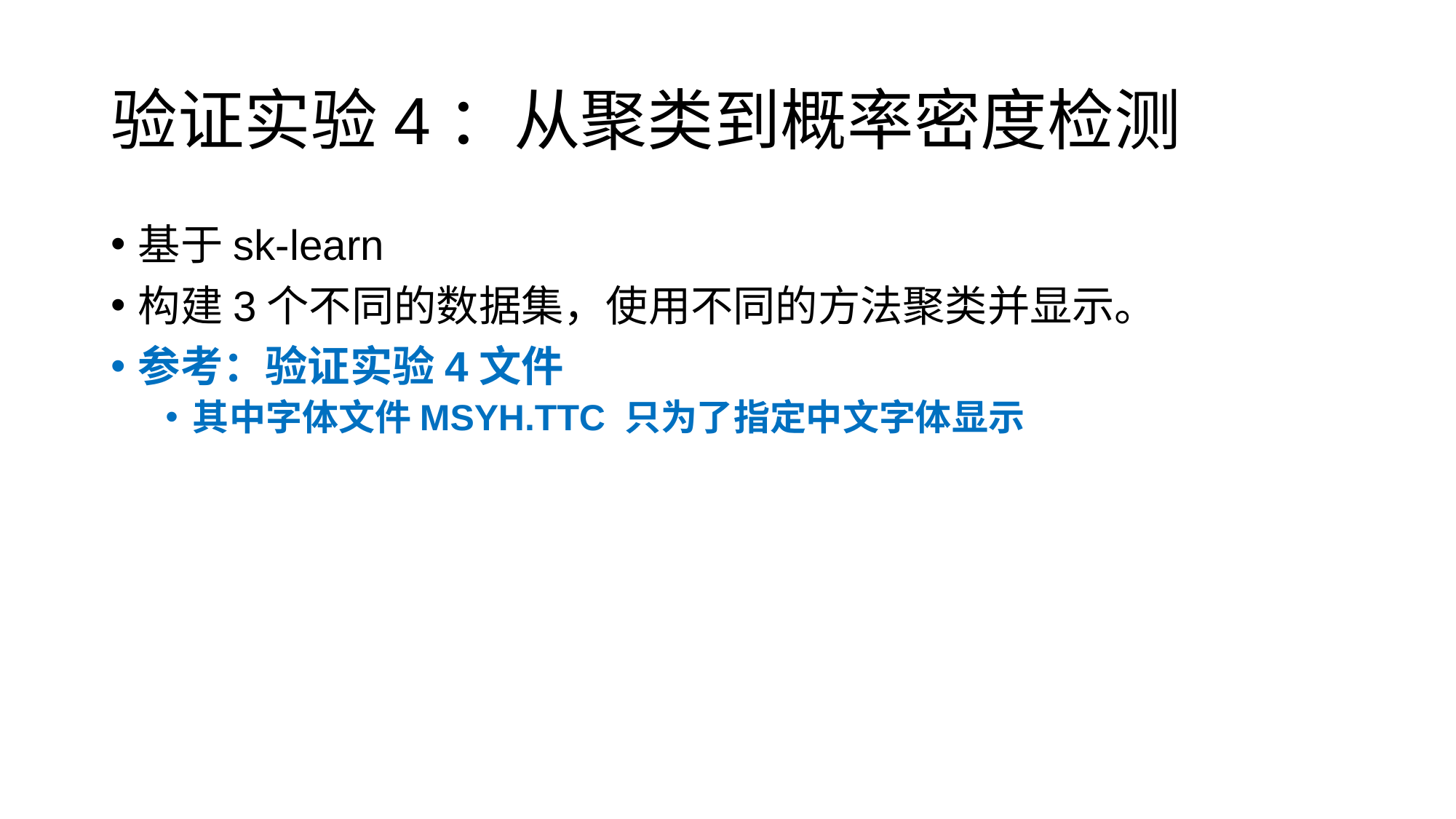

# 验证实验4：从聚类到概率密度检测
基于sk-learn
构建3个不同的数据集，使用不同的方法聚类并显示。
参考：验证实验4文件
其中字体文件MSYH.TTC 只为了指定中文字体显示